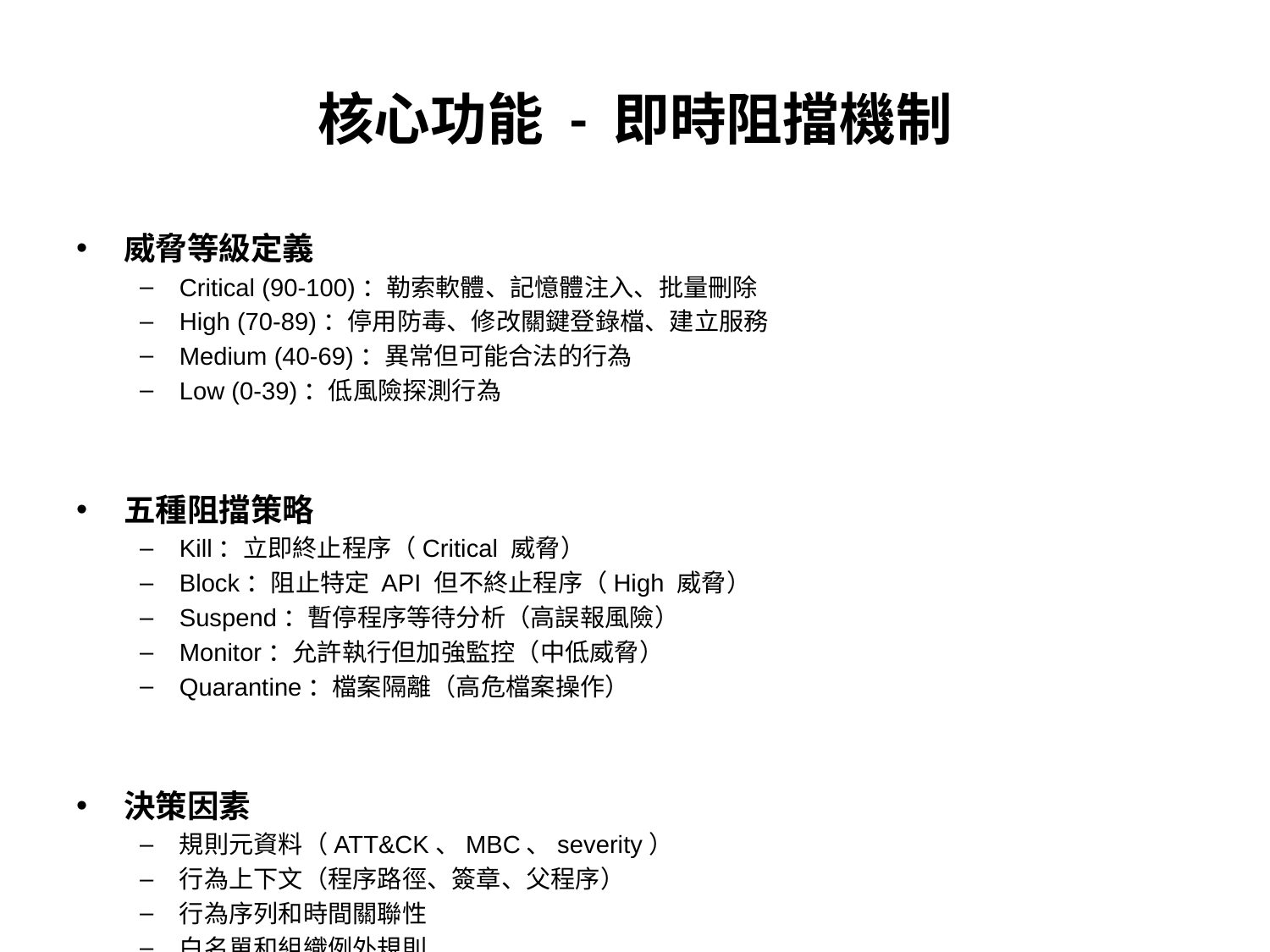

# 核心功能 - 即時阻擋機制
威脅等級定義
Critical (90-100)：勒索軟體、記憶體注入、批量刪除
High (70-89)：停用防毒、修改關鍵登錄檔、建立服務
Medium (40-69)：異常但可能合法的行為
Low (0-39)：低風險探測行為

五種阻擋策略
Kill：立即終止程序（Critical 威脅）
Block：阻止特定 API 但不終止程序（High 威脅）
Suspend：暫停程序等待分析（高誤報風險）
Monitor：允許執行但加強監控（中低威脅）
Quarantine：檔案隔離（高危檔案操作）

決策因素
規則元資料（ATT&CK、MBC、severity）
行為上下文（程序路徑、簽章、父程序）
行為序列和時間關聯性
白名單和組織例外規則